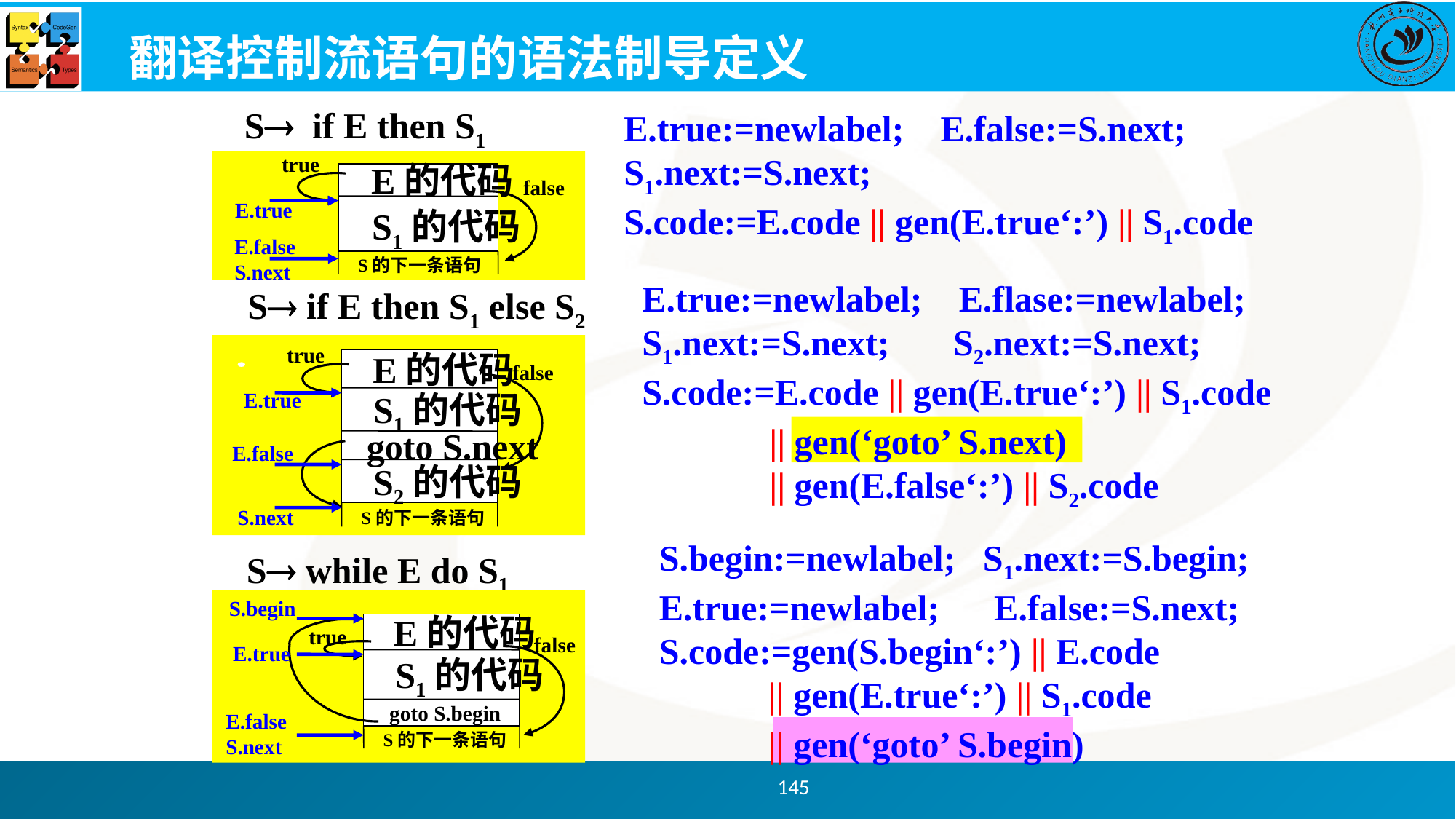

# 翻译控制流语句的语法制导定义
S→  if E then S1
E.true:=newlabel;    E.false:=S.next;
S1.next:=S.next;
S.code:=E.code || gen(E.true‘:’) || S1.code
true

E的代码

false

E.true

S1的代码
E.false
S.next
S的下一条语句

E.true:=newlabel;    E.flase:=newlabel;
S1.next:=S.next;       S2.next:=S.next;
S.code:=E.code || gen(E.true‘:’) || S1.code
              || gen(‘goto’ S.next)
              || gen(E.false‘:’) || S2.code
S→ if E then S1 else S2

true

E的代码

false

E.true
S1的代码

goto S.next

E.false

S2的代码

S.next
S的下一条语句

S.begin:=newlabel;   S1.next:=S.begin;
E.true:=newlabel;      E.false:=S.next;
S.code:=gen(S.begin‘:’) || E.code
            || gen(E.true‘:’) || S1.code
            || gen(‘goto’ S.begin)
S→ while E do S1
S.begin
E的代码

true

false

E.true
S1的代码

goto S.begin

E.false
S.next
S的下一条语句

145